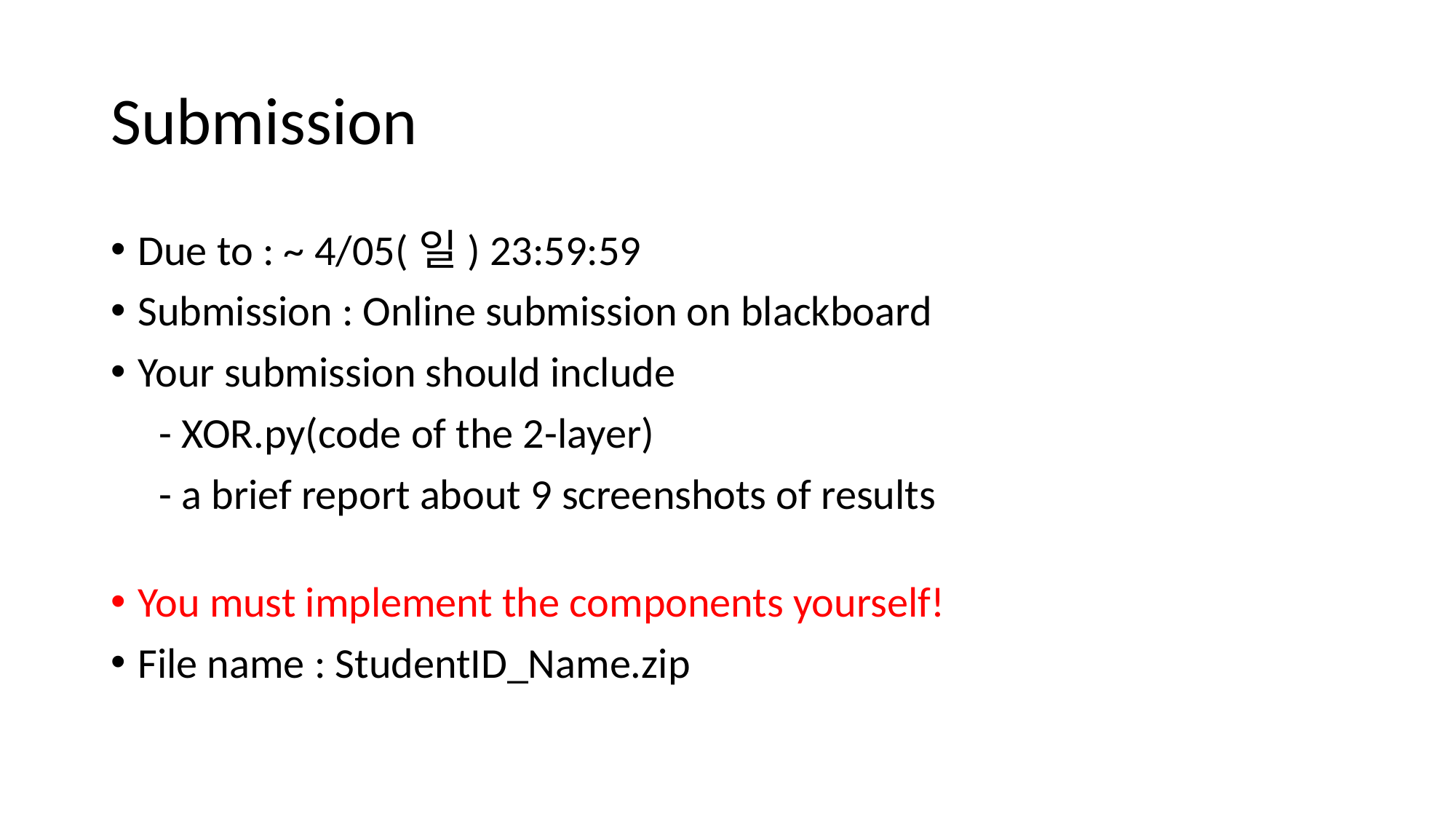

Submission
Due to : ~ 4/05(일) 23:59:59
Submission : Online submission on blackboard
Your submission should include
     - XOR.py(code of the 2-layer)
     - a brief report about 9 screenshots of results

You must implement the components yourself!
File name : StudentID_Name.zip